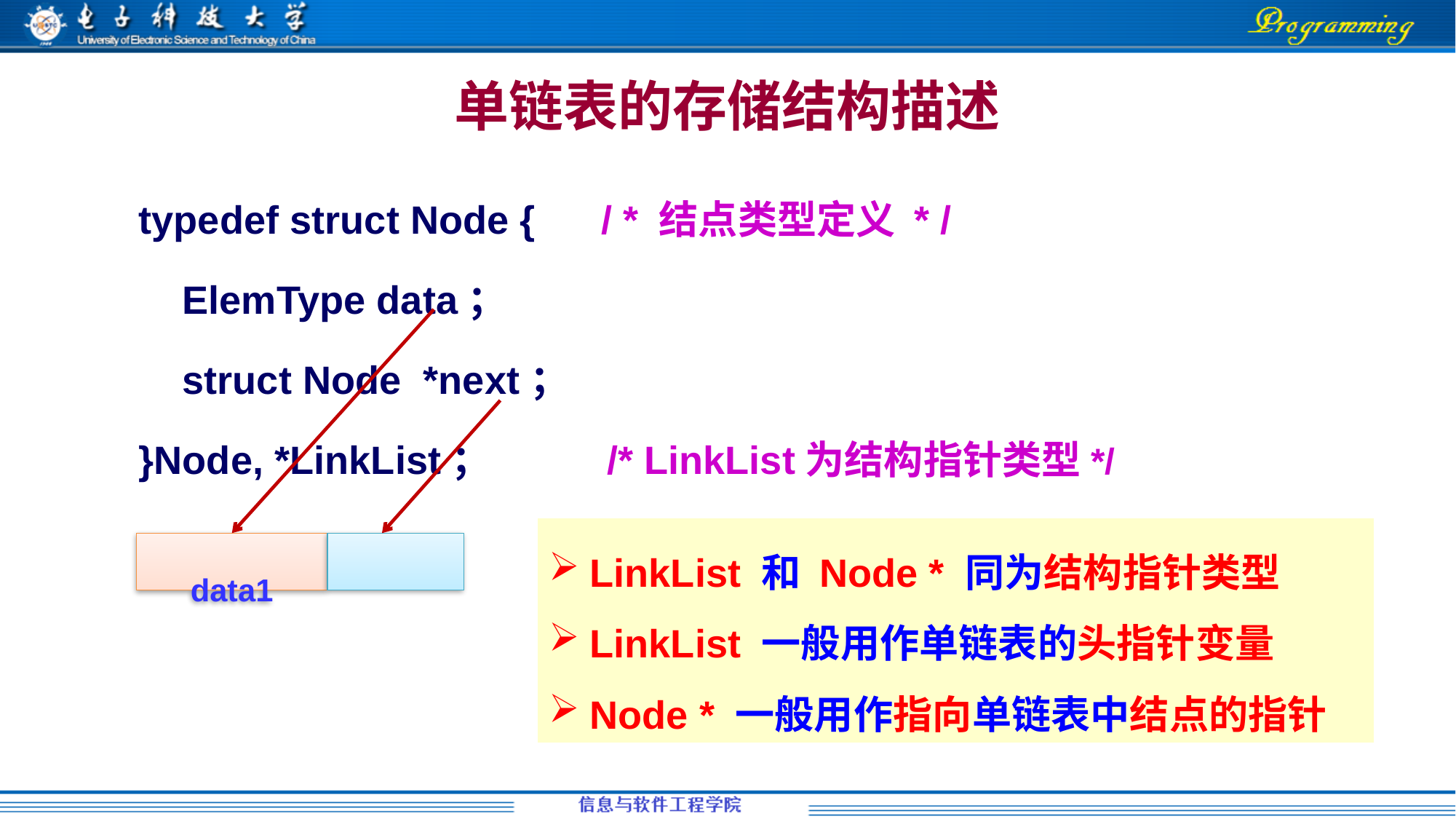

# 单链表的存储结构描述
typedef struct Node {      / * 结点类型定义 * /
    ElemType data；
    struct Node  *next；
}Node, *LinkList；            /* LinkList为结构指针类型*/

data1

LinkList 和 Node * 同为结构指针类型
LinkList 一般用作单链表的头指针变量
Node * 一般用作指向单链表中结点的指针